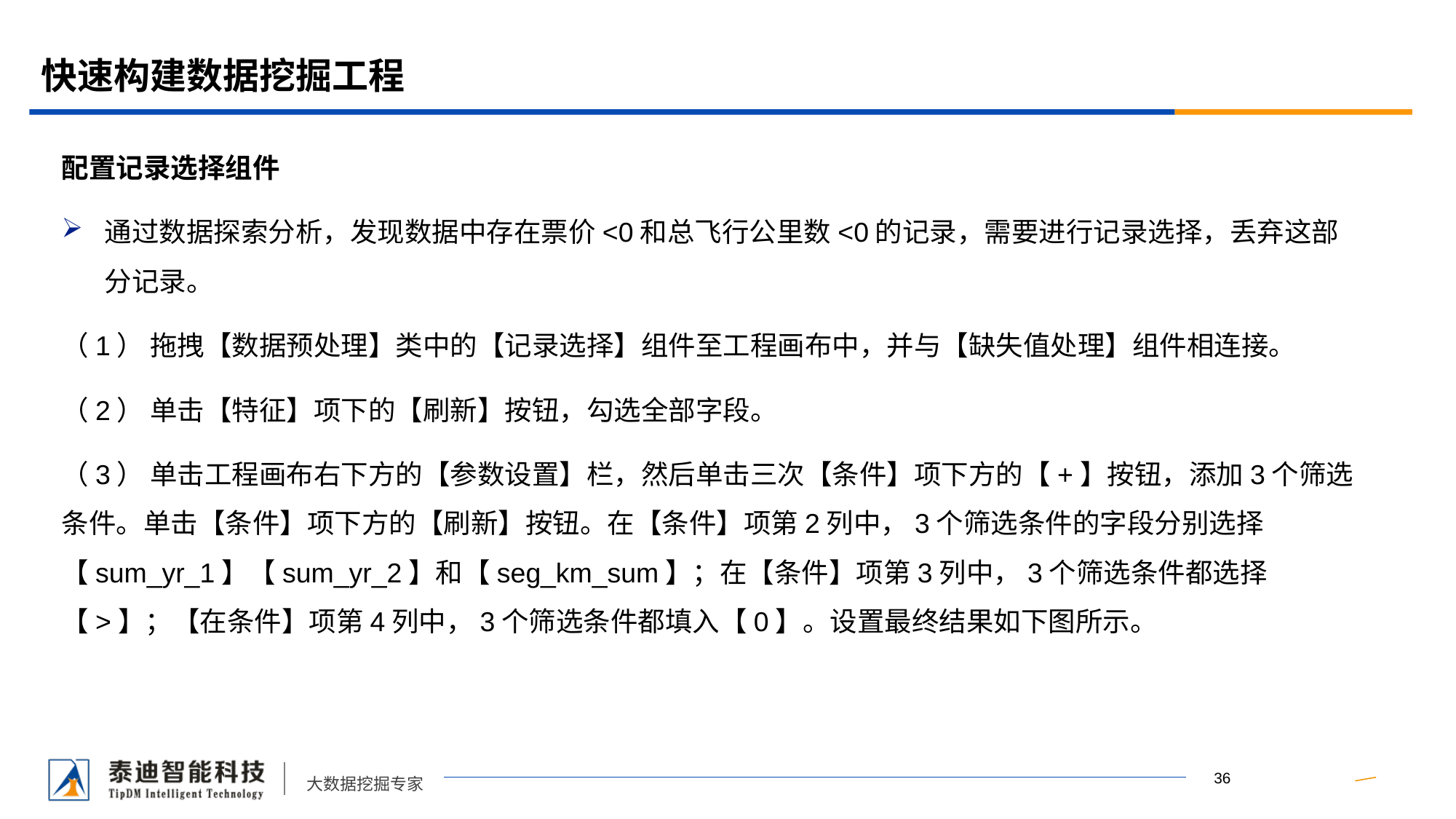

# 快速构建数据挖掘工程
配置记录选择组件
通过数据探索分析，发现数据中存在票价<0和总飞行公里数<0的记录，需要进行记录选择，丢弃这部分记录。
（1） 拖拽【数据预处理】类中的【记录选择】组件至工程画布中，并与【缺失值处理】组件相连接。
（2） 单击【特征】项下的【刷新】按钮，勾选全部字段。
（3） 单击工程画布右下方的【参数设置】栏，然后单击三次【条件】项下方的【+】按钮，添加3个筛选条件。单击【条件】项下方的【刷新】按钮。在【条件】项第2列中，3个筛选条件的字段分别选择【sum_yr_1】【sum_yr_2】和【seg_km_sum】；在【条件】项第3列中，3个筛选条件都选择【>】；【在条件】项第4列中，3个筛选条件都填入【0】。设置最终结果如下图所示。